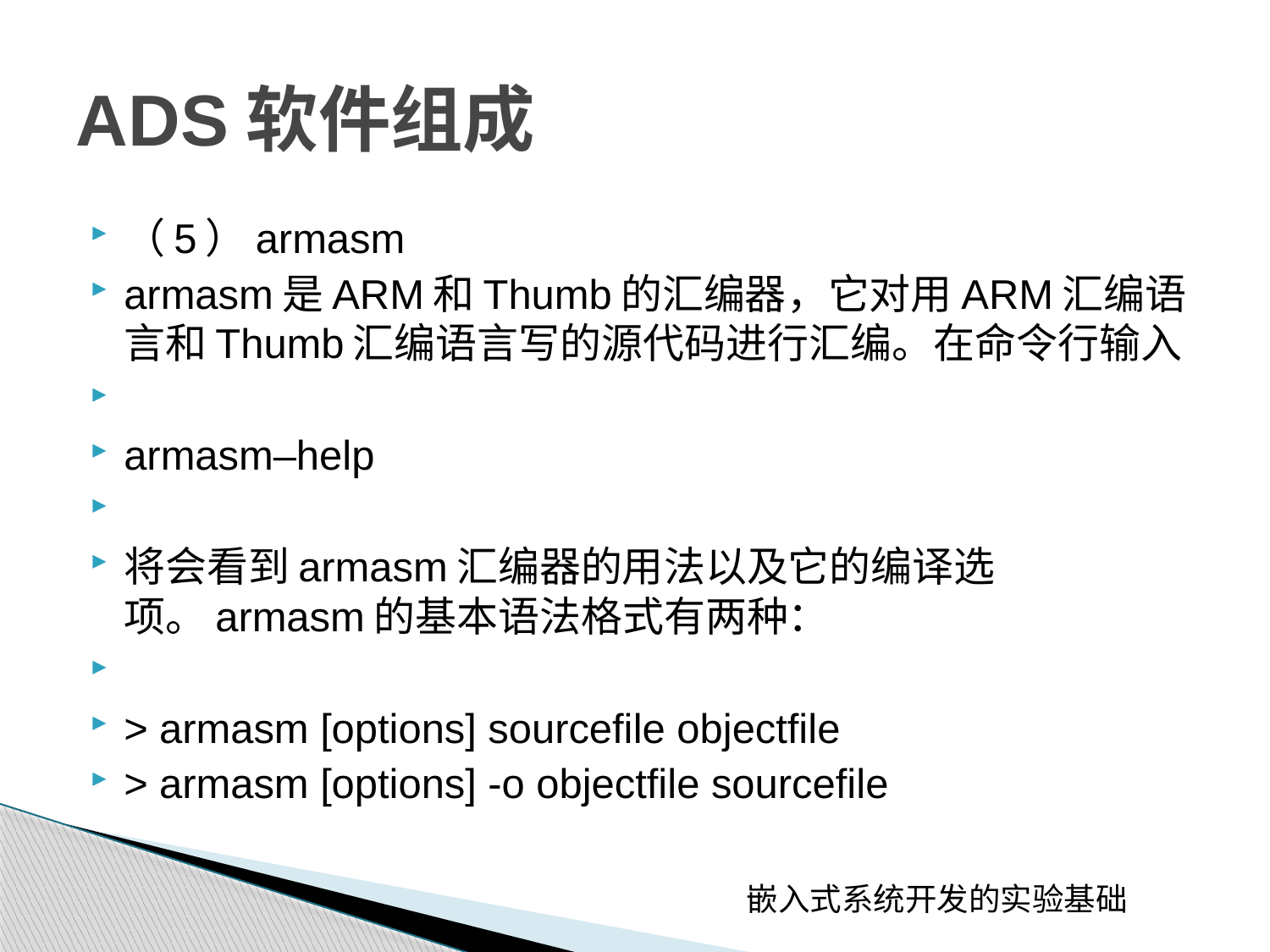

# ADS软件组成
（5）armasm
armasm是ARM和Thumb的汇编器，它对用ARM汇编语言和Thumb汇编语言写的源代码进行汇编。在命令行输入

armasm–help

将会看到armasm汇编器的用法以及它的编译选项。armasm的基本语法格式有两种：

> armasm [options] sourcefile objectfile
> armasm [options] -o objectfile sourcefile

嵌入式系统开发的实验基础